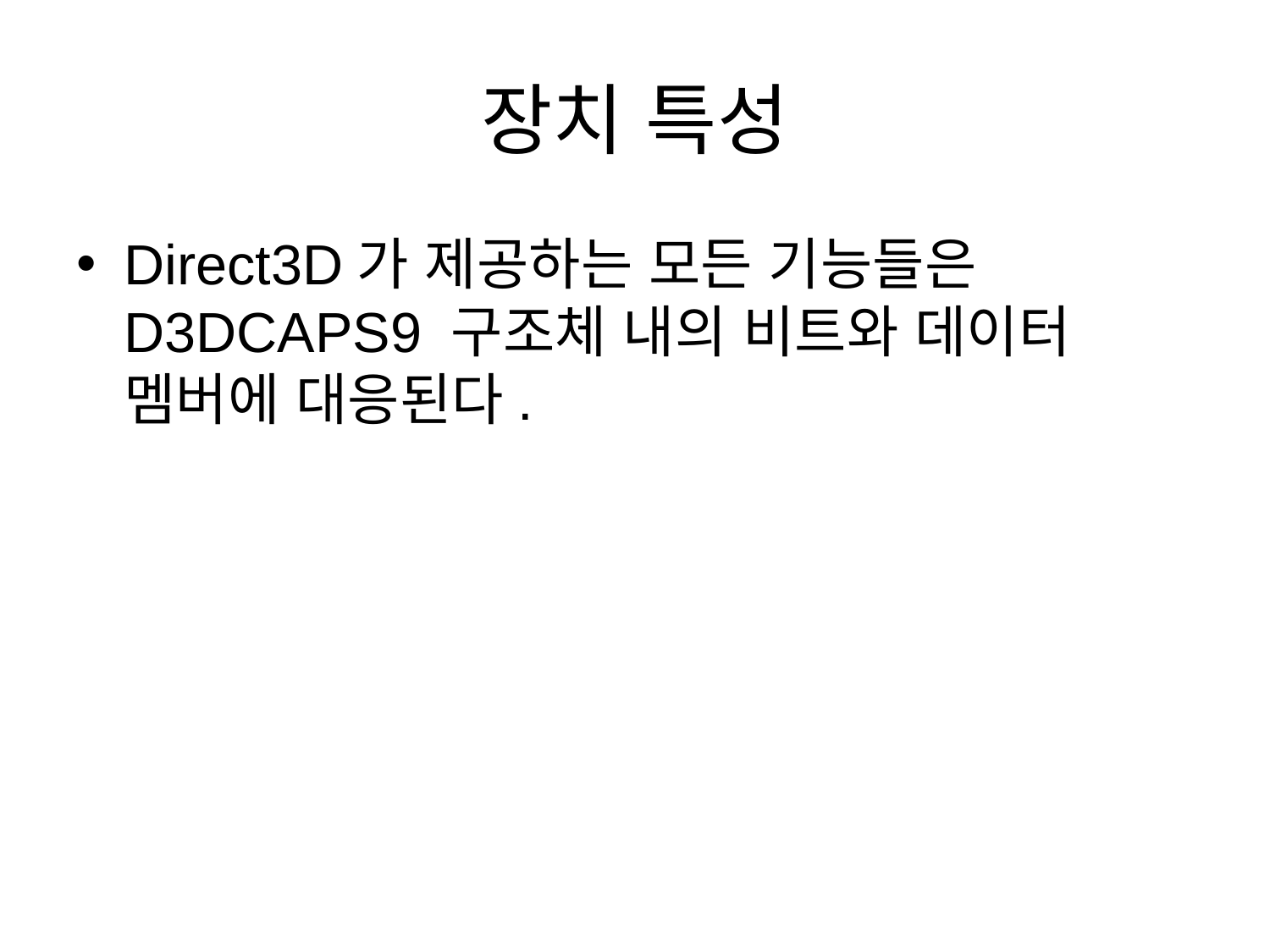

# 장치 특성
Direct3D가 제공하는 모든 기능들은D3DCAPS9 구조체 내의 비트와 데이터 멤버에 대응된다.